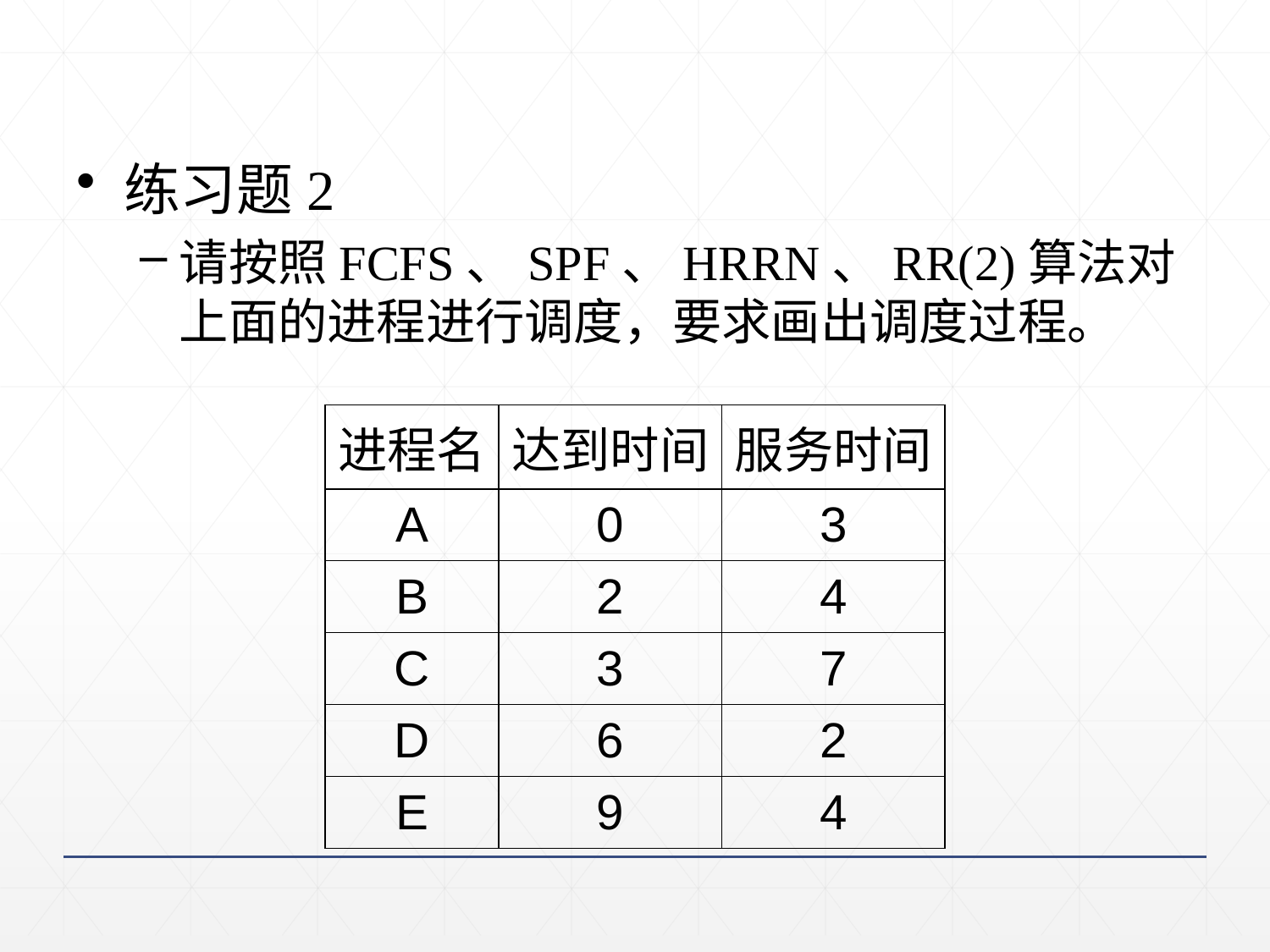

93
练习题2
请按照FCFS、SPF、HRRN、RR(2)算法对上面的进程进行调度，要求画出调度过程。

| 进程名 | 达到时间 | 服务时间 |
| --- | --- | --- |
| A | 0 | 3 |
| B | 2 | 4 |
| C | 3 | 7 |
| D | 6 | 2 |
| E | 9 | 4 |